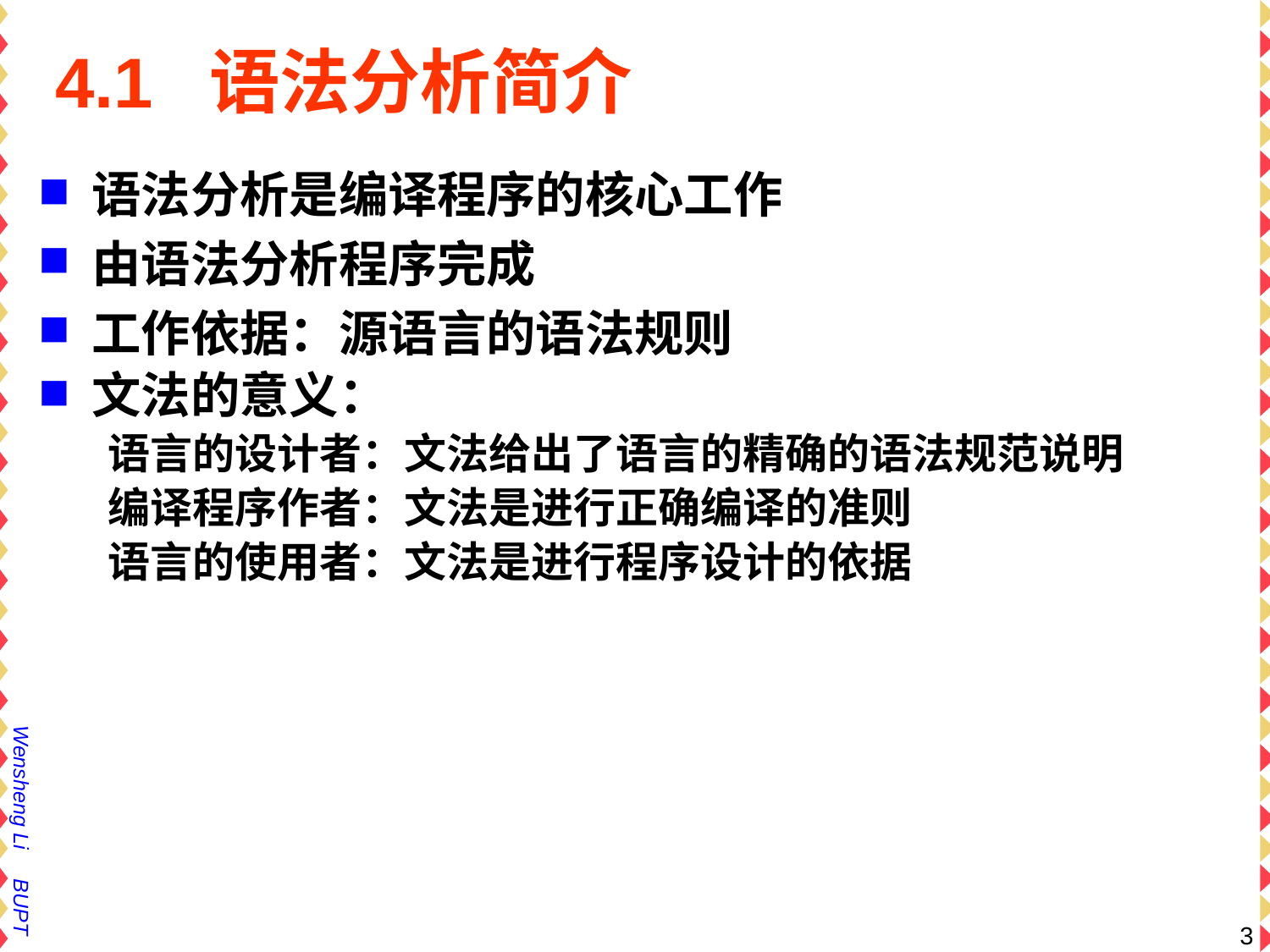

# 4.1  语法分析简介
语法分析是编译程序的核心工作
由语法分析程序完成
工作依据：源语言的语法规则
文法的意义：
语言的设计者：文法给出了语言的精确的语法规范说明
编译程序作者：文法是进行正确编译的准则
语言的使用者：文法是进行程序设计的依据
3